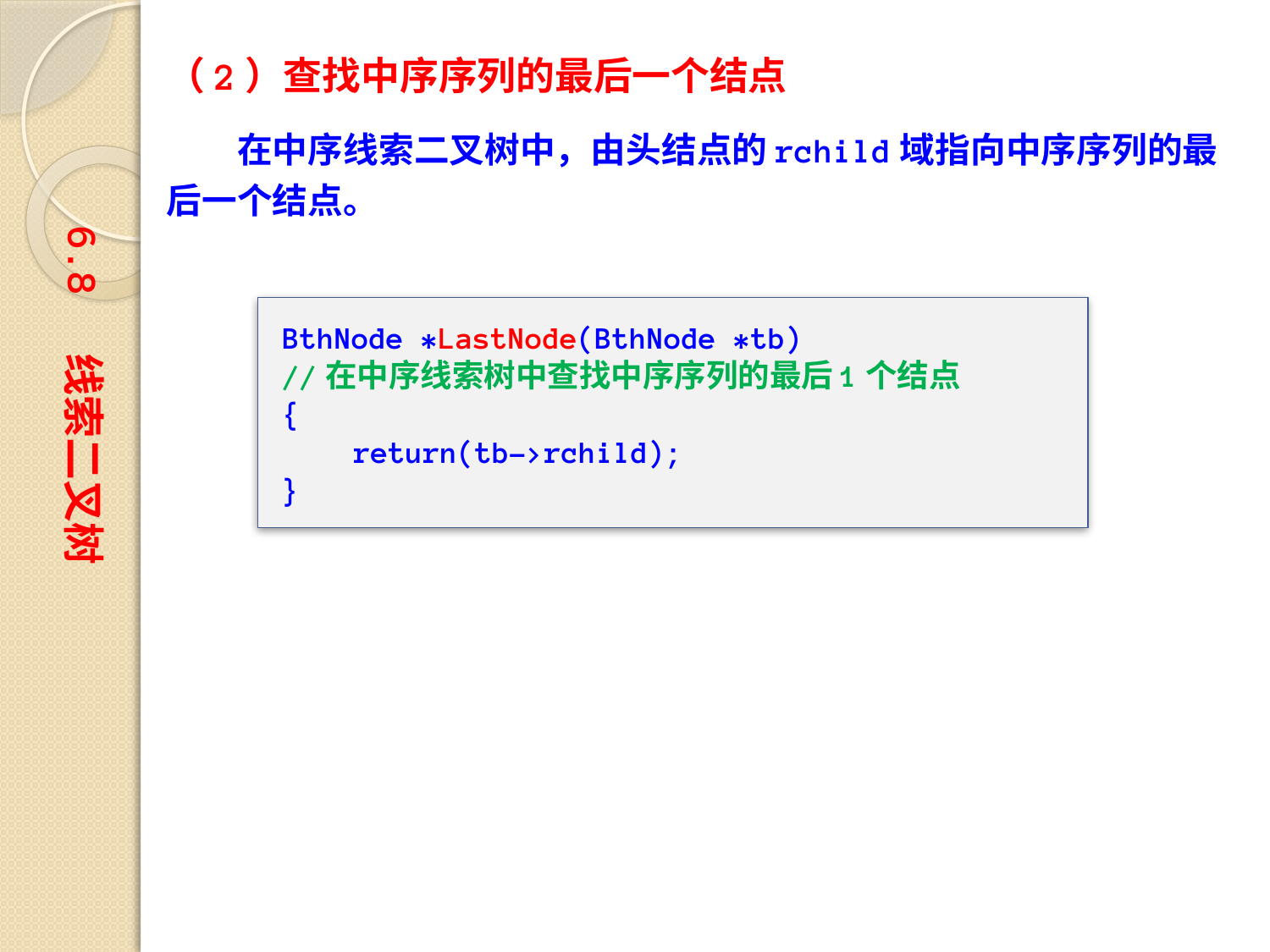

（2）查找中序序列的最后一个结点
　　在中序线索二叉树中，由头结点的rchild域指向中序序列的最后一个结点。
6.8  线索二叉树
BthNode *LastNode(BthNode *tb)
//在中序线索树中查找中序序列的最后1个结点
{
　　return(tb->rchild);
}